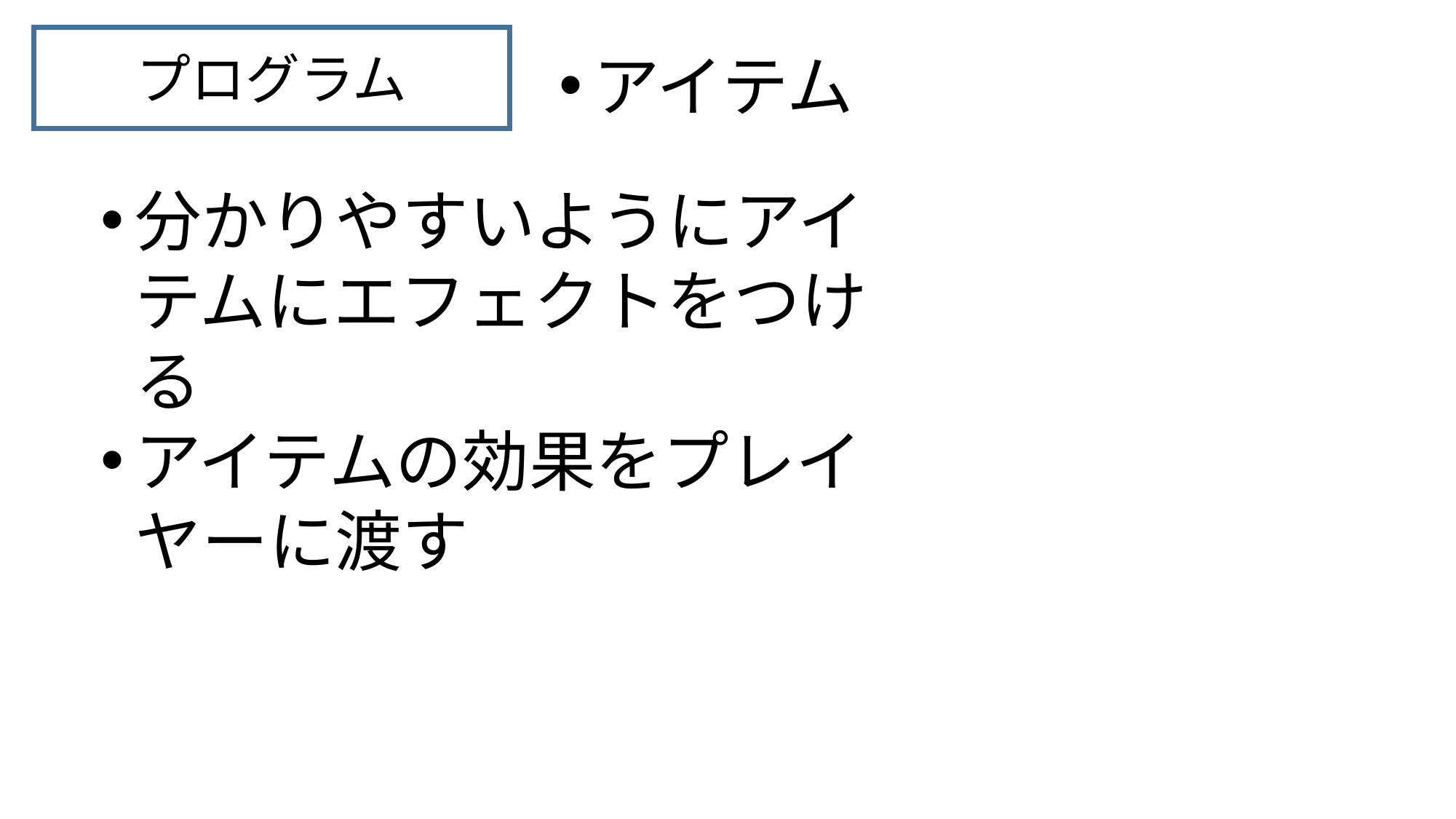

プログラム
アイテム
分かりやすいようにアイテムにエフェクトをつける
アイテムの効果をプレイヤーに渡す